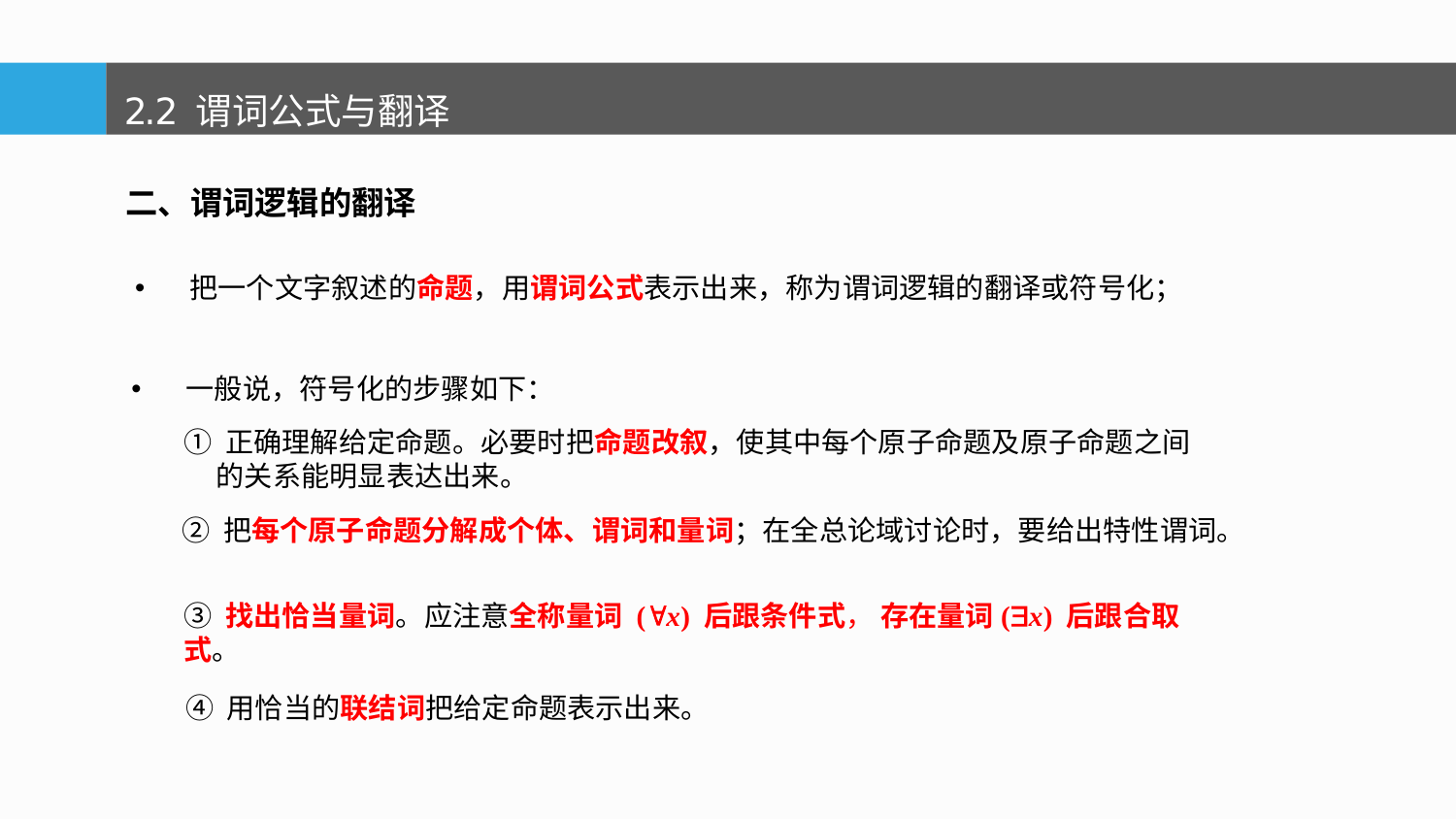

2.2 谓词公式与翻译

二、谓词逻辑的翻译
把一个文字叙述的命题，用谓词公式表示出来，称为谓词逻辑的翻译或符号化；
一般说，符号化的步骤如下：

① 正确理解给定命题。必要时把命题改叙，使其中每个原子命题及原子命题之间
    的关系能明显表达出来。

② 把每个原子命题分解成个体、谓词和量词；在全总论域讨论时，要给出特性谓词。

③ 找出恰当量词。应注意全称量词 (∀x) 后跟条件式， 存在量词(∃x) 后跟合取式。

④ 用恰当的联结词把给定命题表示出来。